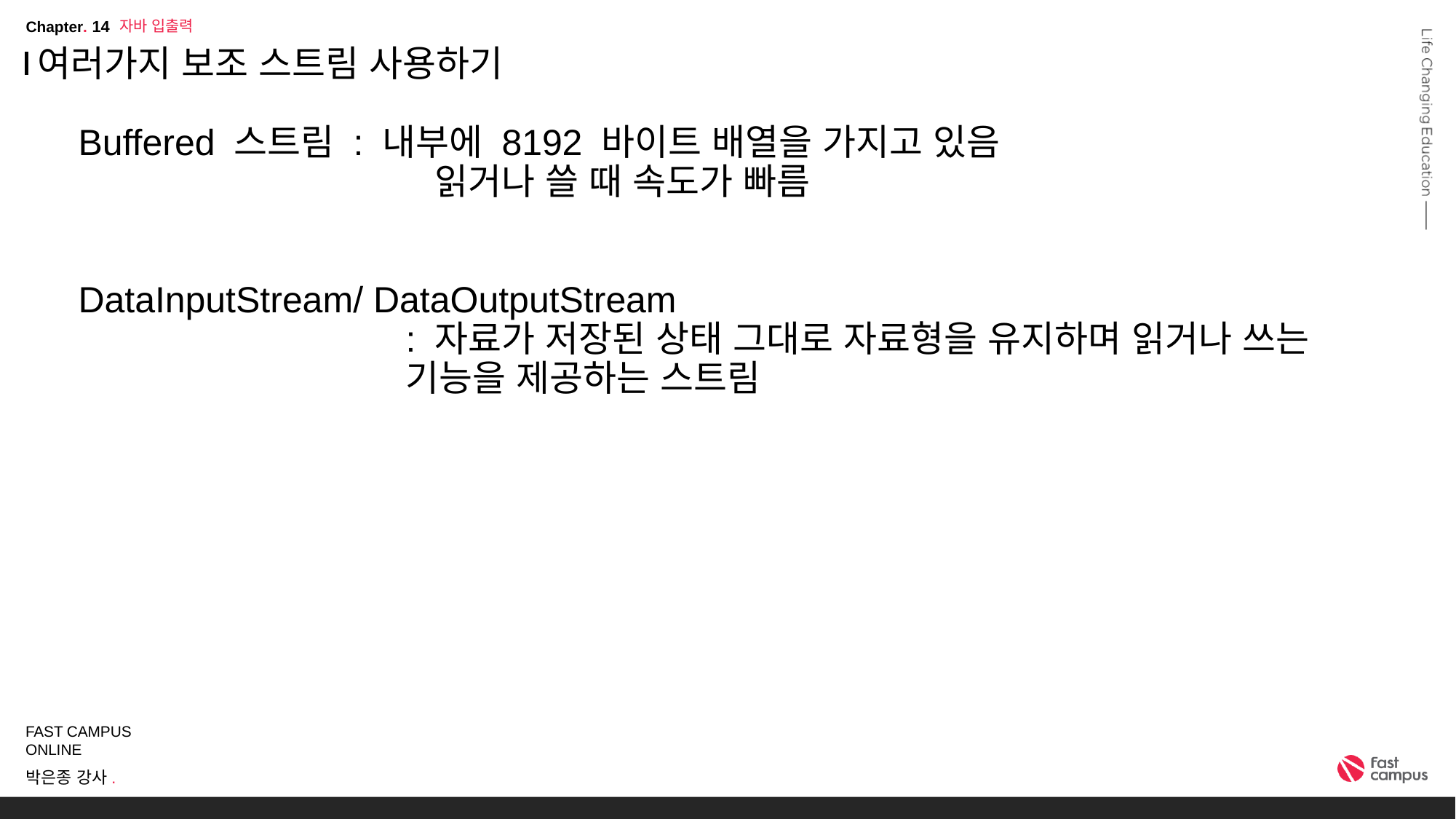

자바 입출력

14
# 여러가지 보조 스트림 사용하기 Buffered 스트림 : 내부에 8192 바이트 배열을 가지고 있음 읽거나 쓸 때 속도가 빠름 DataInputStream/ DataOutputStream : 자료가 저장된 상태 그대로 자료형을 유지하며 읽거나 쓰는 기능을 제공하는 스트림